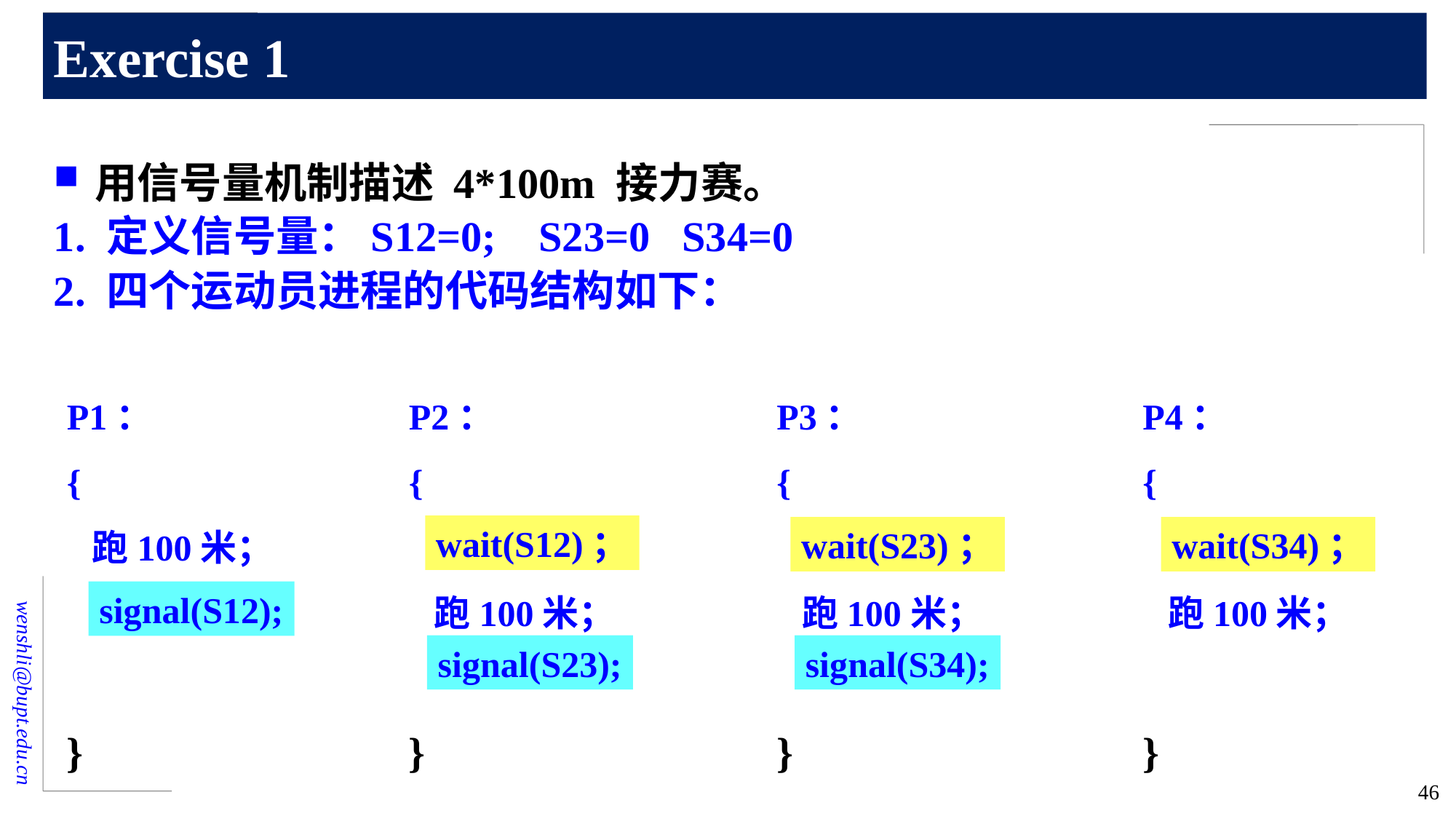

# Exercise 1
用信号量机制描述 4*100m 接力赛。
1. 定义信号量：S12=0;    S23=0   S34=0
2. 四个运动员进程的代码结构如下：

P1：
{
  跑100米；

}
P2：
{

  跑100米；

}
P3：
{

  跑100米；

}
P4：
{

  跑100米；

}
wait(S12)；
wait(S23)；
wait(S34)；
signal(S12);
signal(S23);
signal(S34);
46